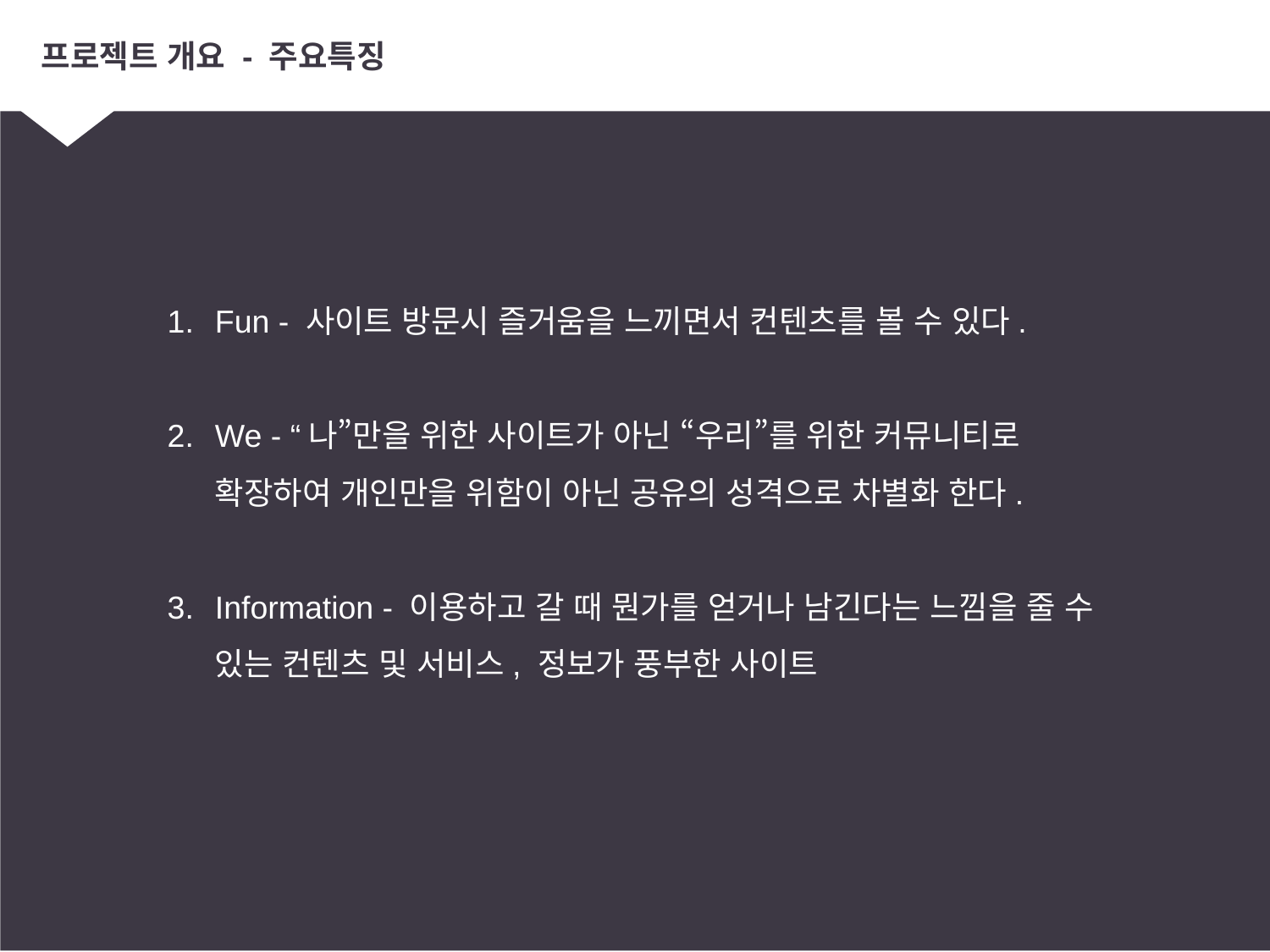

# 프로젝트 개요 - 주요특징
Fun - 사이트 방문시 즐거움을 느끼면서 컨텐츠를 볼 수 있다.

We - “나”만을 위한 사이트가 아닌 “우리”를 위한 커뮤니티로 확장하여 개인만을 위함이 아닌 공유의 성격으로 차별화 한다.

Information - 이용하고 갈 때 뭔가를 얻거나 남긴다는 느낌을 줄 수 있는 컨텐츠 및 서비스, 정보가 풍부한 사이트